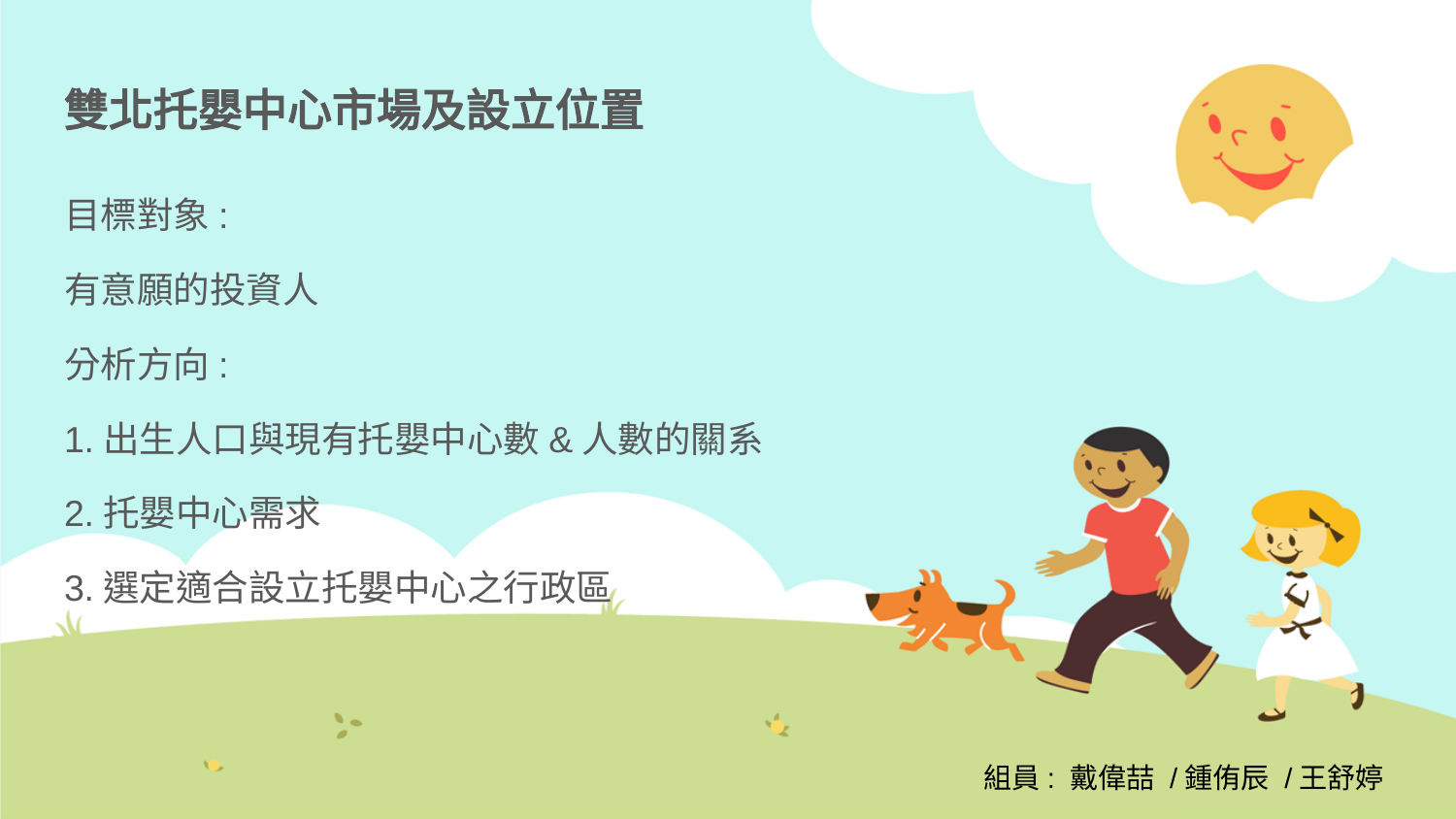

# 雙北托嬰中心市場及設立位置
目標對象:
有意願的投資人
分析方向:
1.出生人口與現有托嬰中心數&人數的關系
2.托嬰中心需求
3.選定適合設立托嬰中心之行政區
組員: 戴偉喆 /鍾侑辰 /王舒婷